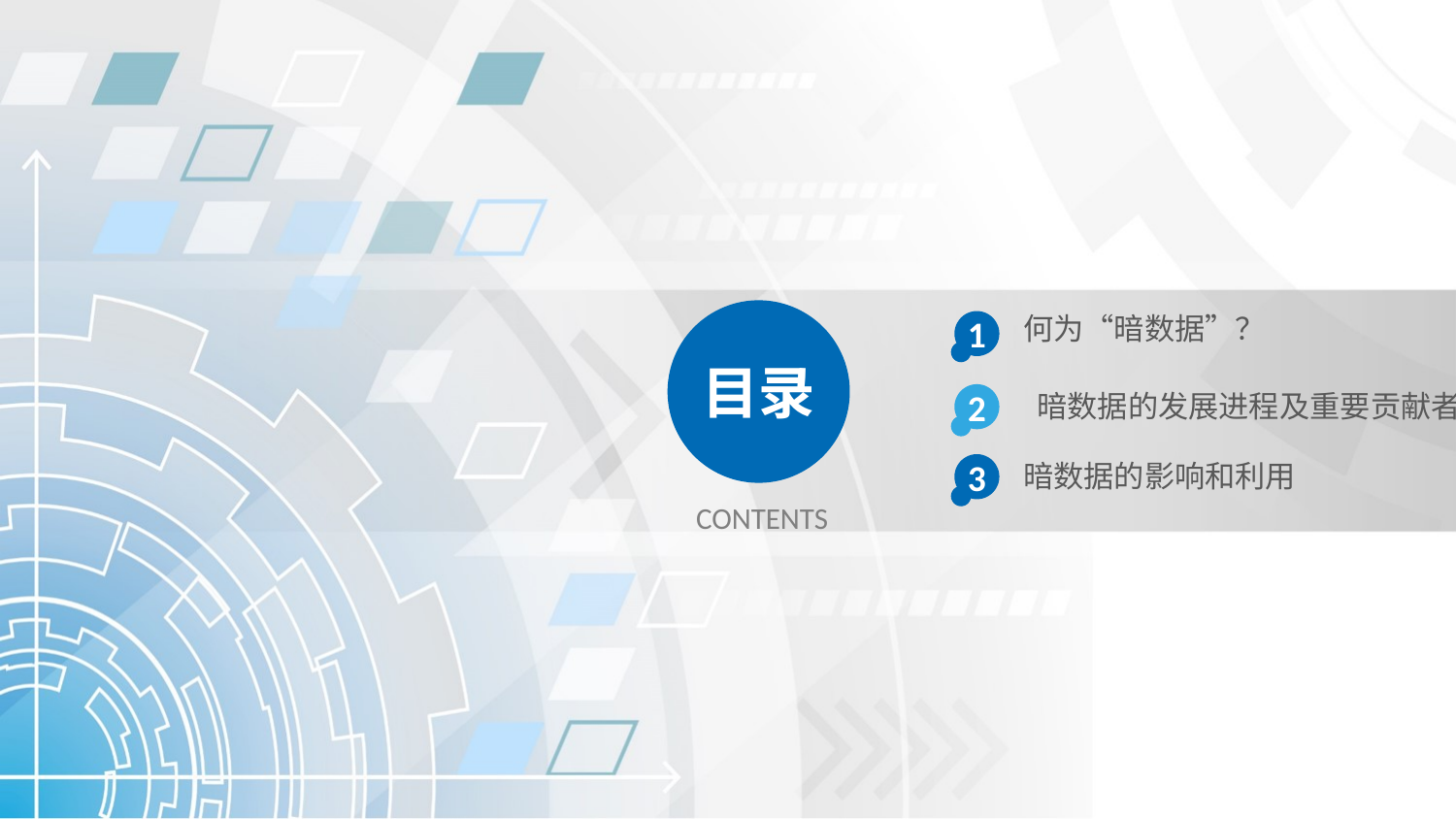

目录
何为“暗数据”？
1

 暗数据的发展进程及重要贡献者
2

暗数据的影响和利用
3

CONTENTS